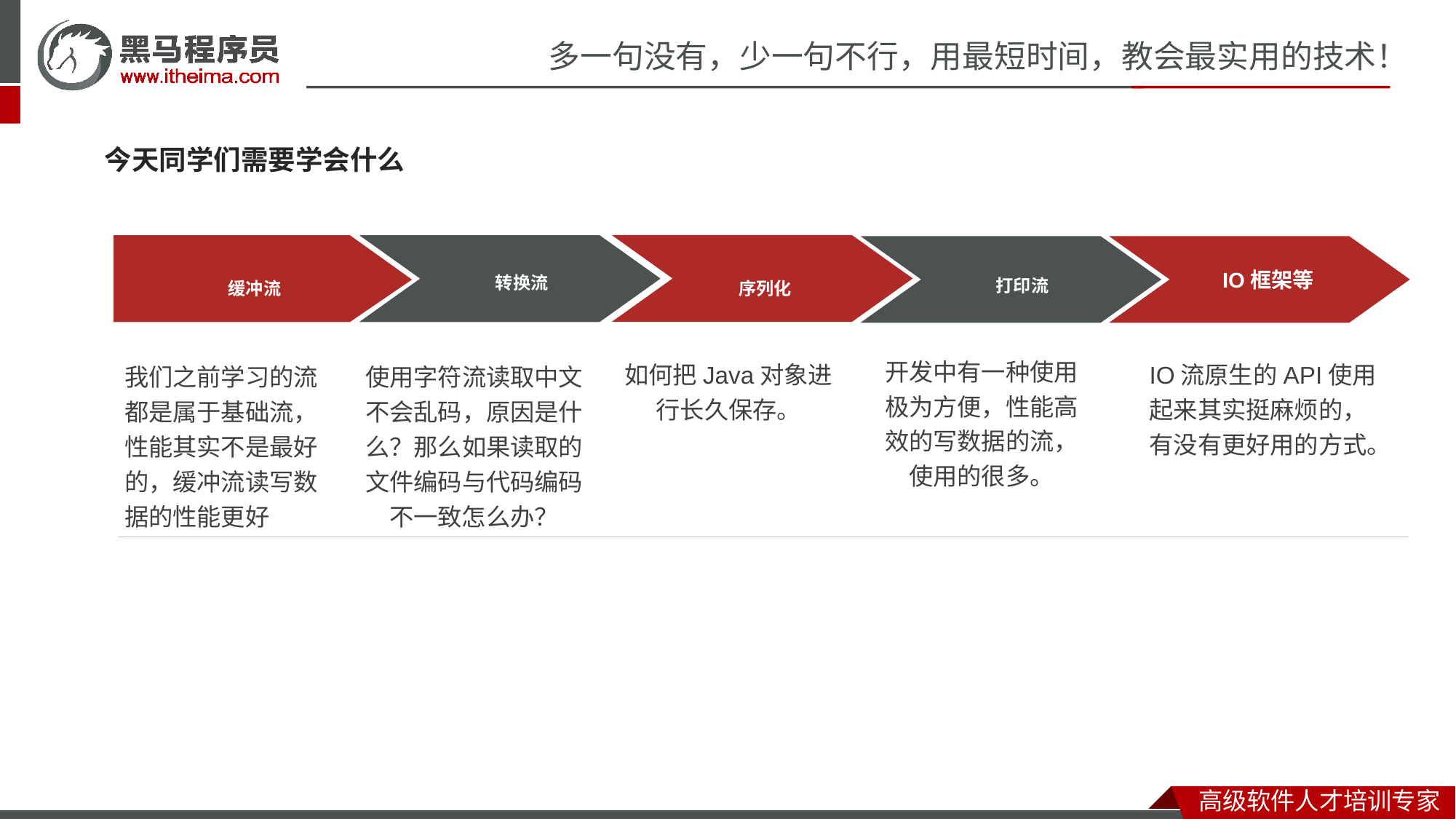

今天同学们需要学会什么

IO框架等
转换流
缓冲流
序列化
打印流
开发中有一种使用极为方便，性能高效的写数据的流，使用的很多。
如何把Java对象进行长久保存。
IO流原生的API使用起来其实挺麻烦的，有没有更好用的方式。
我们之前学习的流都是属于基础流，性能其实不是最好的，缓冲流读写数据的性能更好
使用字符流读取中文不会乱码，原因是什么？那么如果读取的文件编码与代码编码不一致怎么办？